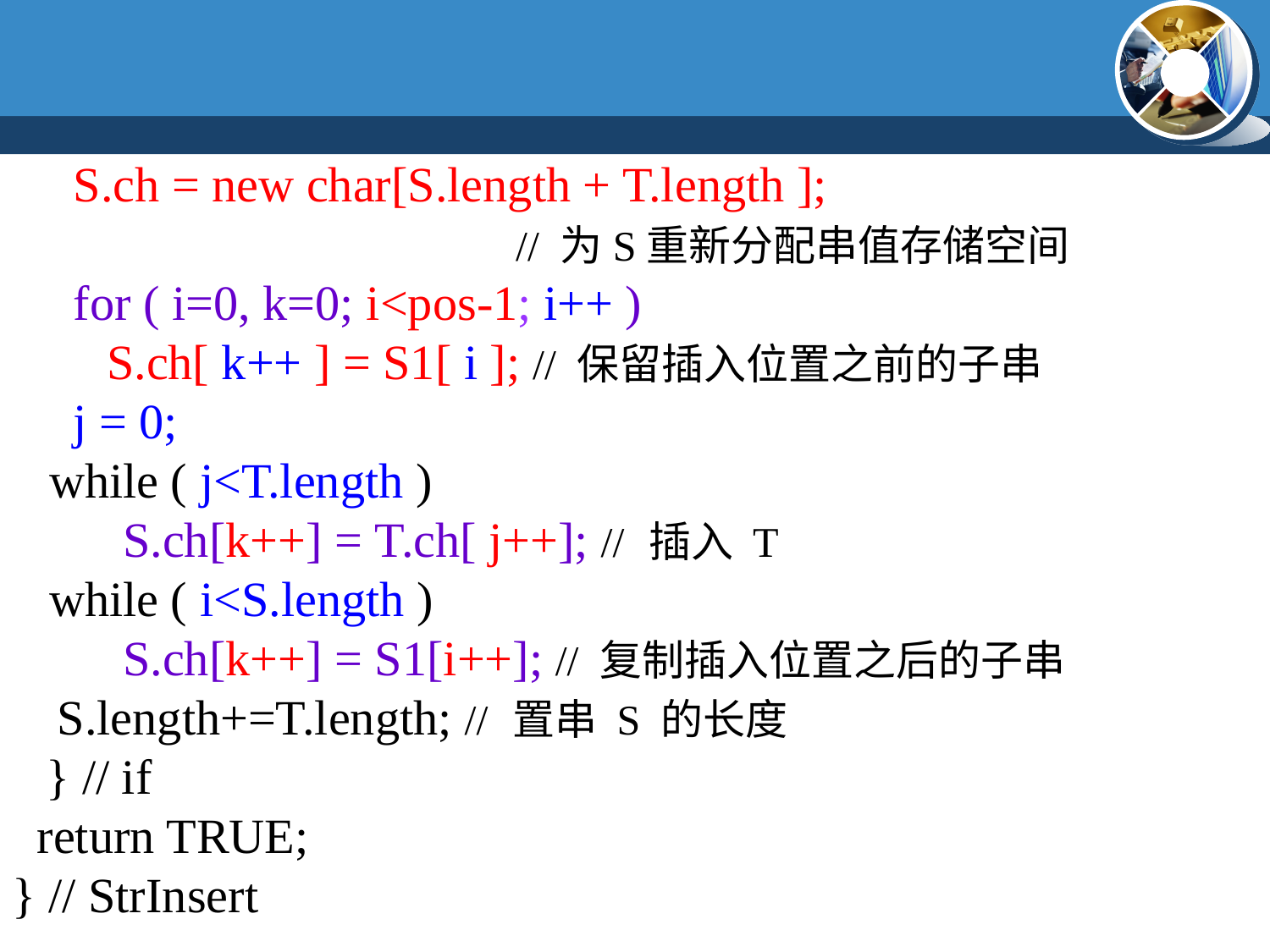

S.ch = new char[S.length + T.length ];
                                         // 为S重新分配串值存储空间
　for ( i=0, k=0; i<pos-1; i++ )
　   S.ch[ k++ ] = S1[ i ]; // 保留插入位置之前的子串
　j = 0;
   while ( j<T.length )
　　S.ch[k++] = T.ch[ j++]; // 插入 T
   while ( i<S.length )
　　S.ch[k++] = S1[i++]; // 复制插入位置之后的子串
   S.length+=T.length; // 置串 S 的长度
  } // if
  return TRUE;
} // StrInsert